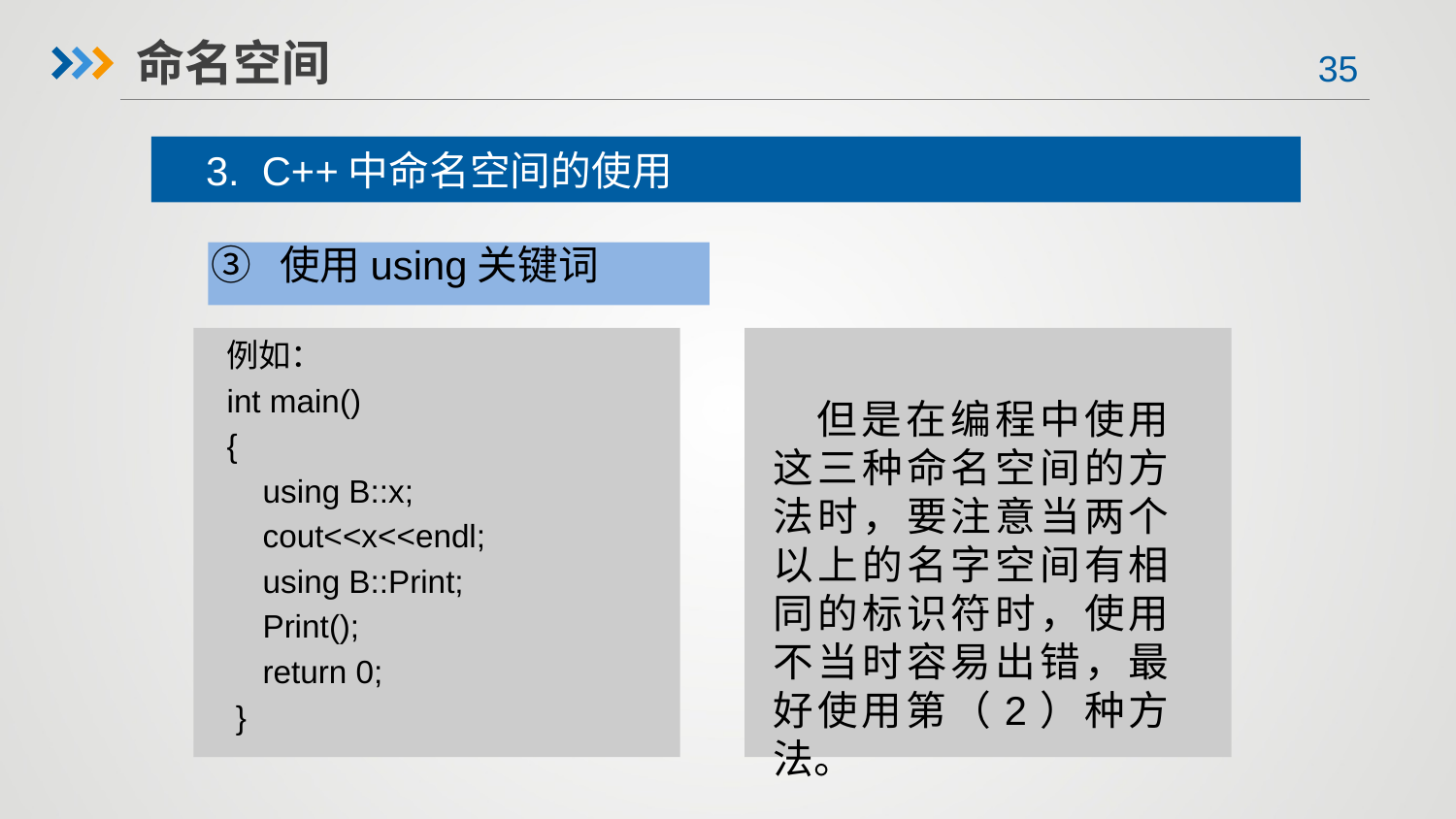

命名空间

3.  C++中命名空间的使用
③  使用using关键词

例如：
int main()
{
    using B::x;
    cout<<x<<endl;
    using B::Print;
    Print();
    return 0;
 }

但是在编程中使用这三种命名空间的方法时，要注意当两个以上的名字空间有相同的标识符时，使用不当时容易出错，最好使用第（2）种方法。